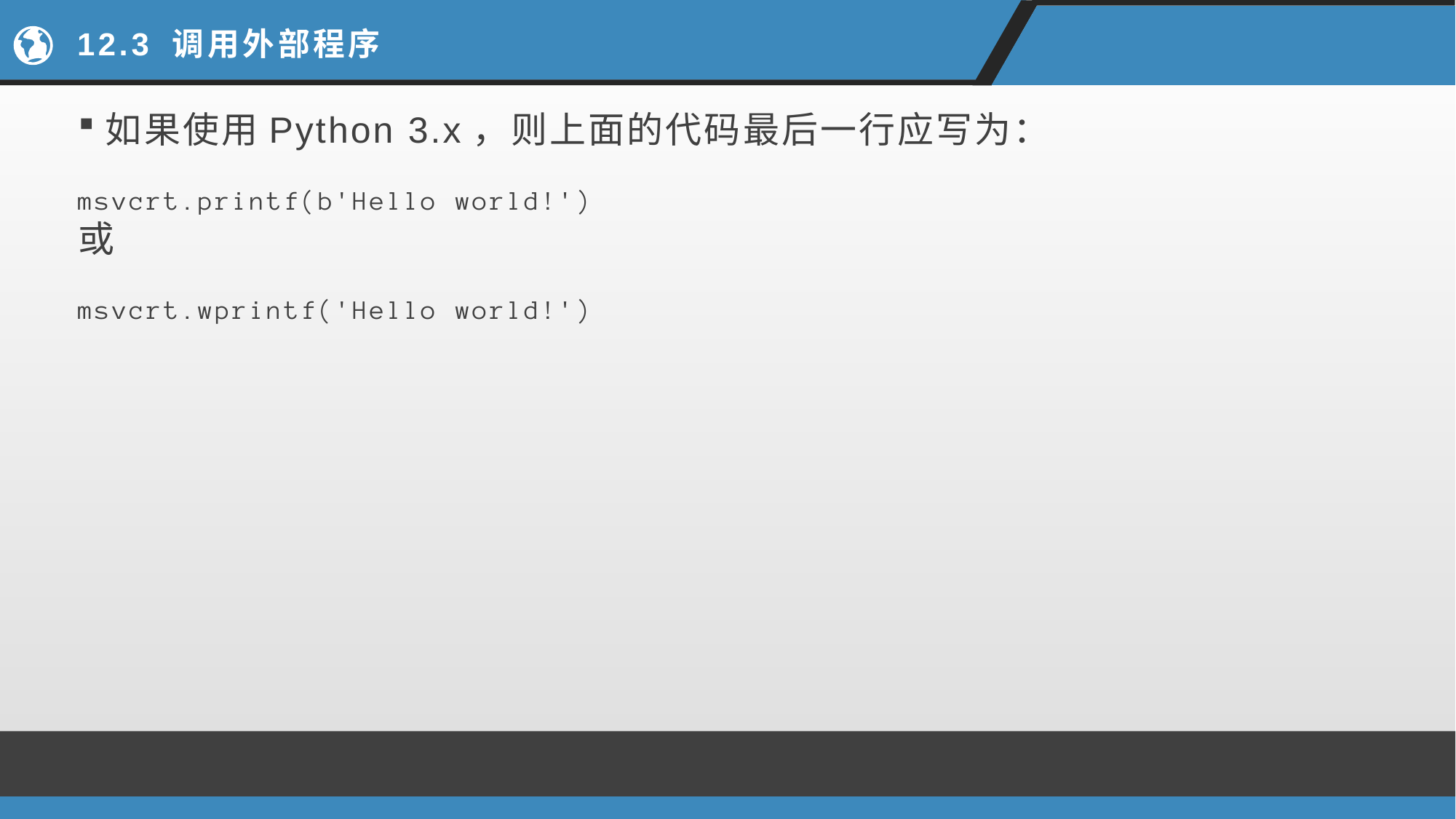

# 12.3 调用外部程序

如果使用Python 3.x，则上面的代码最后一行应写为：

msvcrt.printf(b'Hello world!')
或

msvcrt.wprintf('Hello world!')